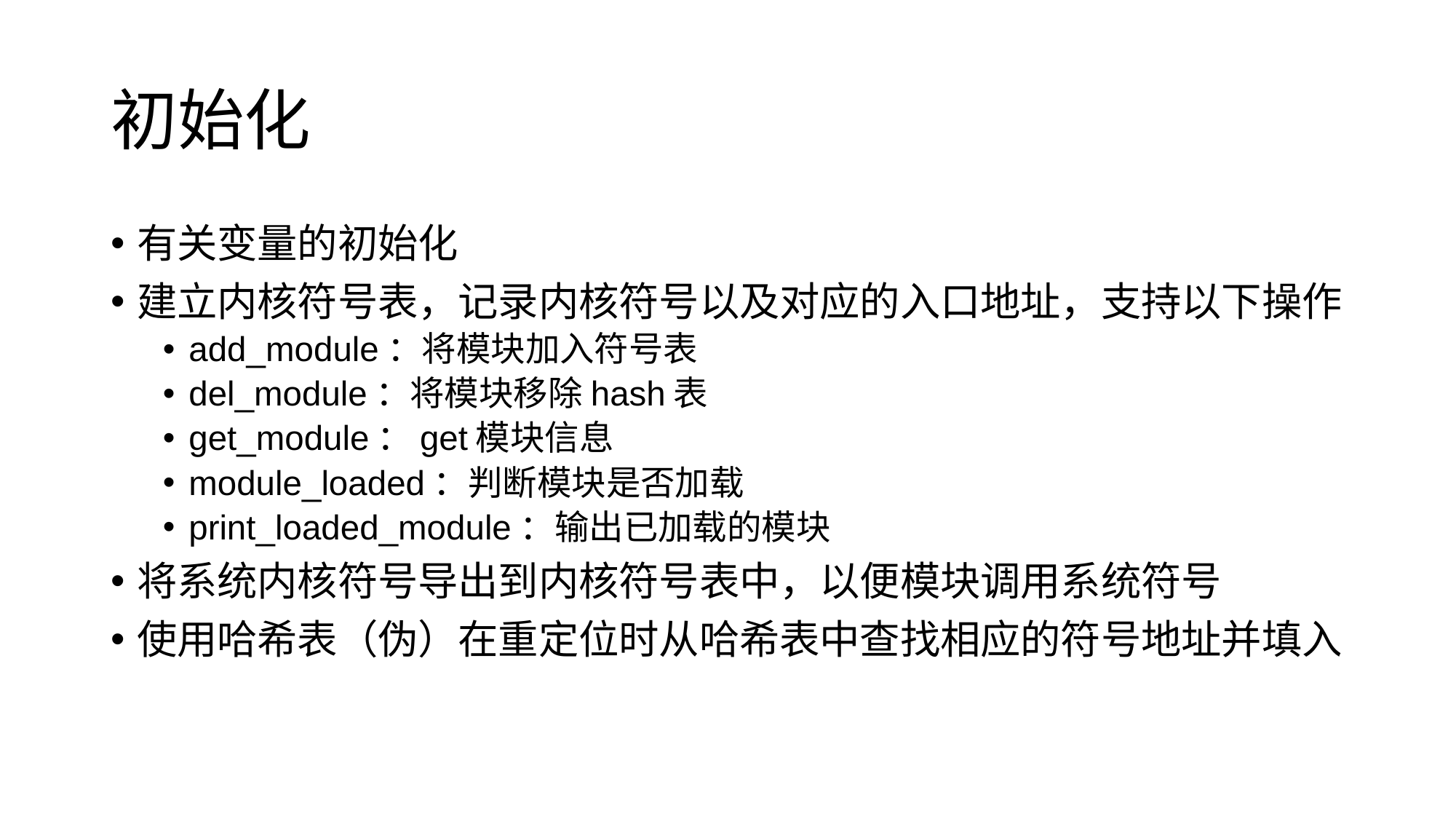

# 初始化
有关变量的初始化
建立内核符号表，记录内核符号以及对应的入口地址，支持以下操作
add_module：将模块加入符号表
del_module：将模块移除hash表
get_module：get模块信息
module_loaded：判断模块是否加载
print_loaded_module：输出已加载的模块
将系统内核符号导出到内核符号表中，以便模块调用系统符号
使用哈希表（伪）在重定位时从哈希表中查找相应的符号地址并填入